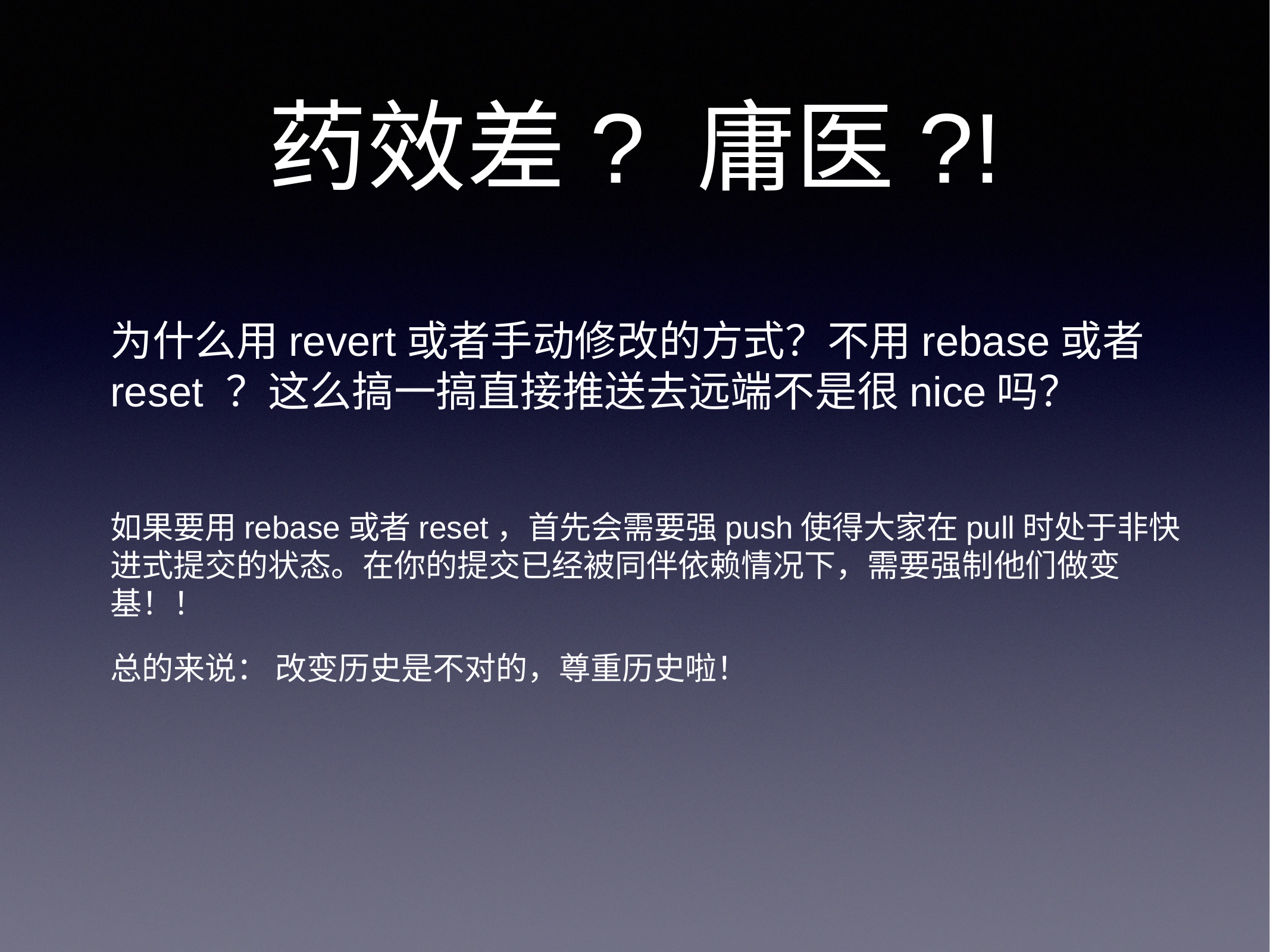

# 药效差? 庸医?!
为什么用revert或者手动修改的方式？不用rebase或者reset ？这么搞一搞直接推送去远端不是很nice吗？

如果要用rebase或者reset，首先会需要强push使得大家在pull时处于非快进式提交的状态。在你的提交已经被同伴依赖情况下，需要强制他们做变基！！
总的来说： 改变历史是不对的，尊重历史啦！